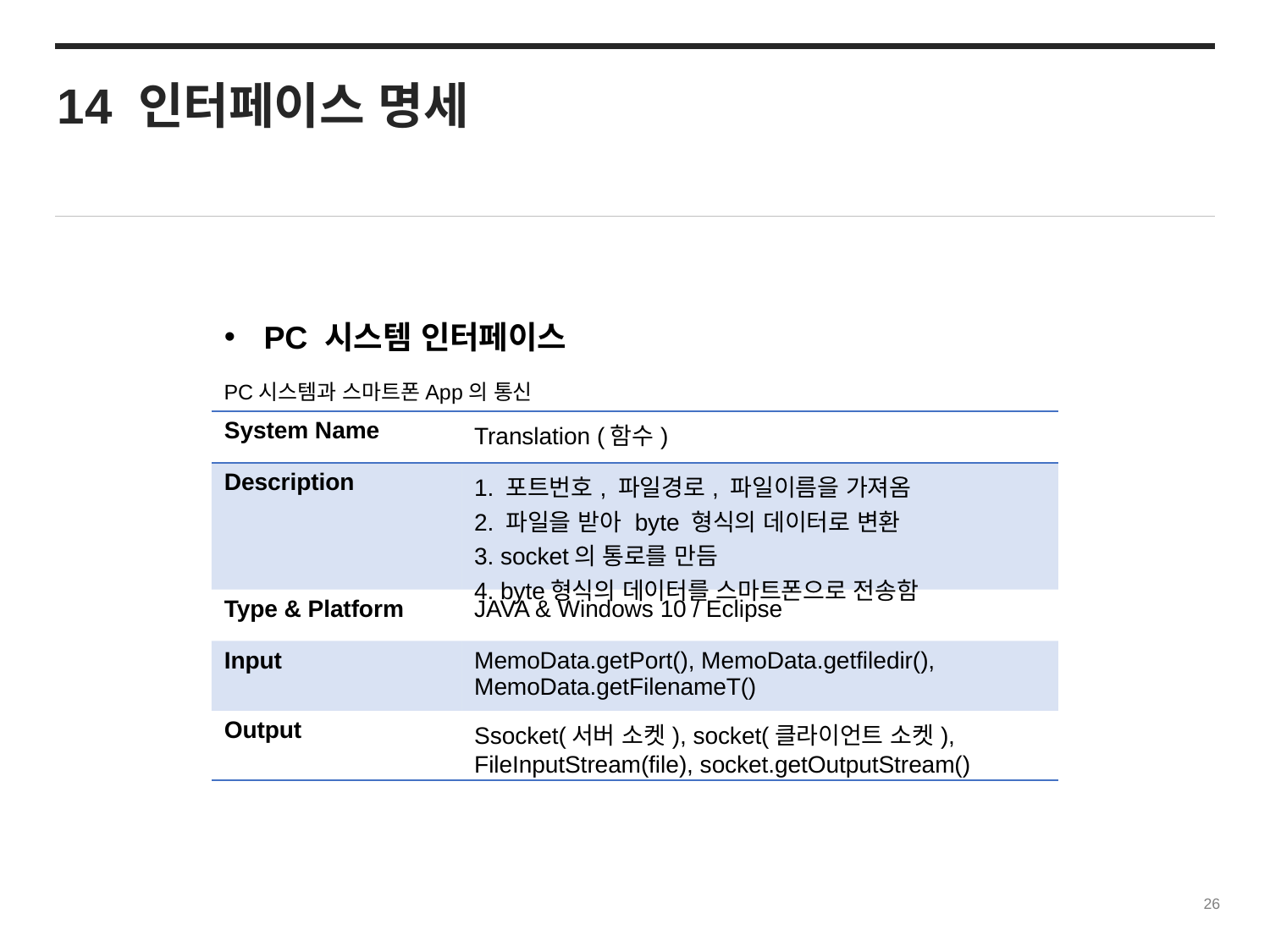

14 인터페이스 명세
PC 시스템 인터페이스
PC시스템과 스마트폰App의 통신
| System Name | Translation (함수) |
| --- | --- |
| Description | 1. 포트번호, 파일경로, 파일이름을 가져옴 2. 파일을 받아 byte 형식의 데이터로 변환 3. socket의 통로를 만듬 4. byte형식의 데이터를 스마트폰으로 전송함 |
| Type & Platform | JAVA & Windows 10 / Eclipse |
| Input | MemoData.getPort(), MemoData.getfiledir(), MemoData.getFilenameT() |
| Output | Ssocket(서버 소켓), socket(클라이언트 소켓), FileInputStream(file), socket.getOutputStream() |